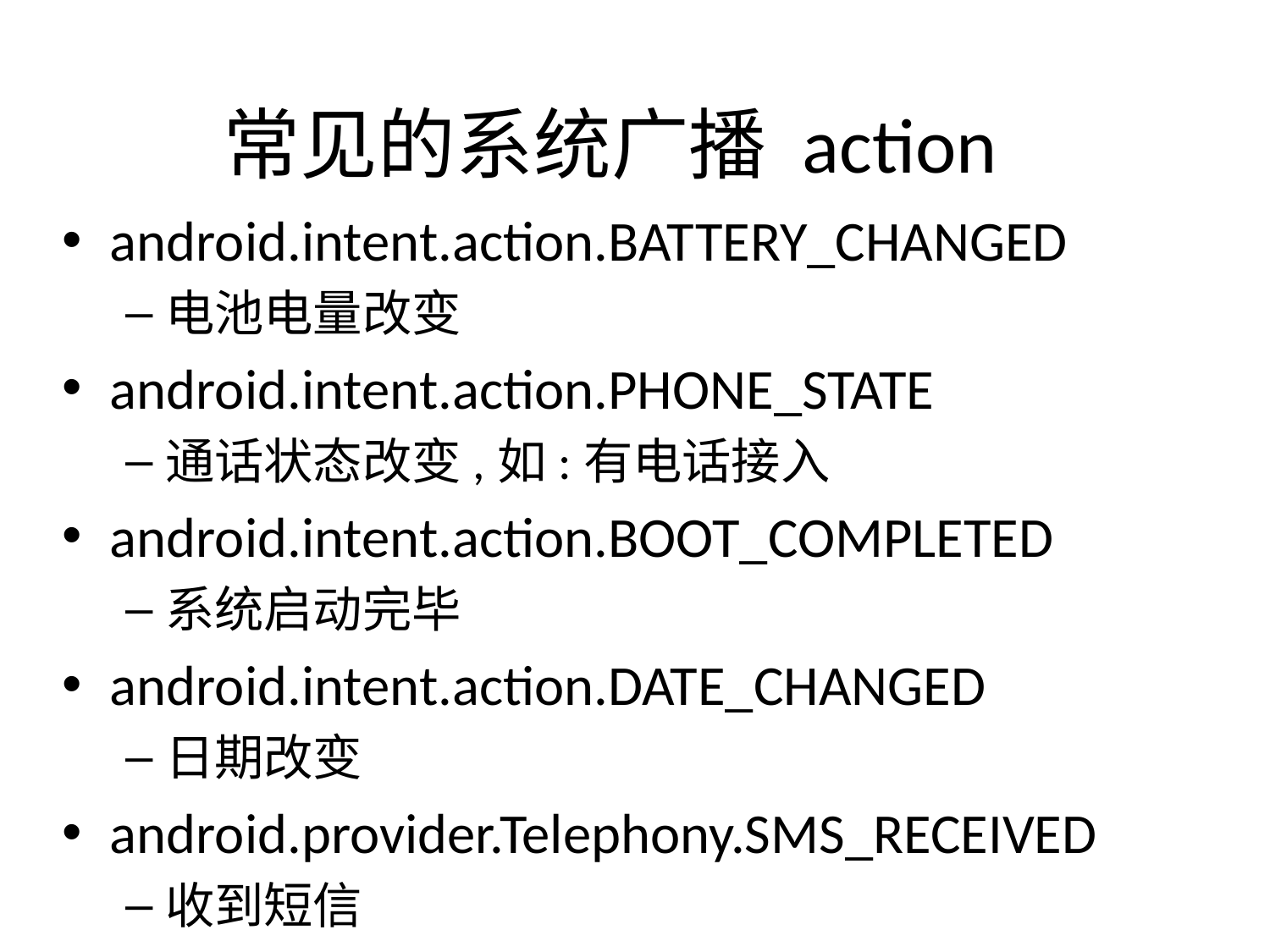

# 常见的系统广播 action
android.intent.action.BATTERY_CHANGED
电池电量改变
android.intent.action.PHONE_STATE
通话状态改变,如:有电话接入
android.intent.action.BOOT_COMPLETED
系统启动完毕
android.intent.action.DATE_CHANGED
日期改变
android.provider.Telephony.SMS_RECEIVED
收到短信